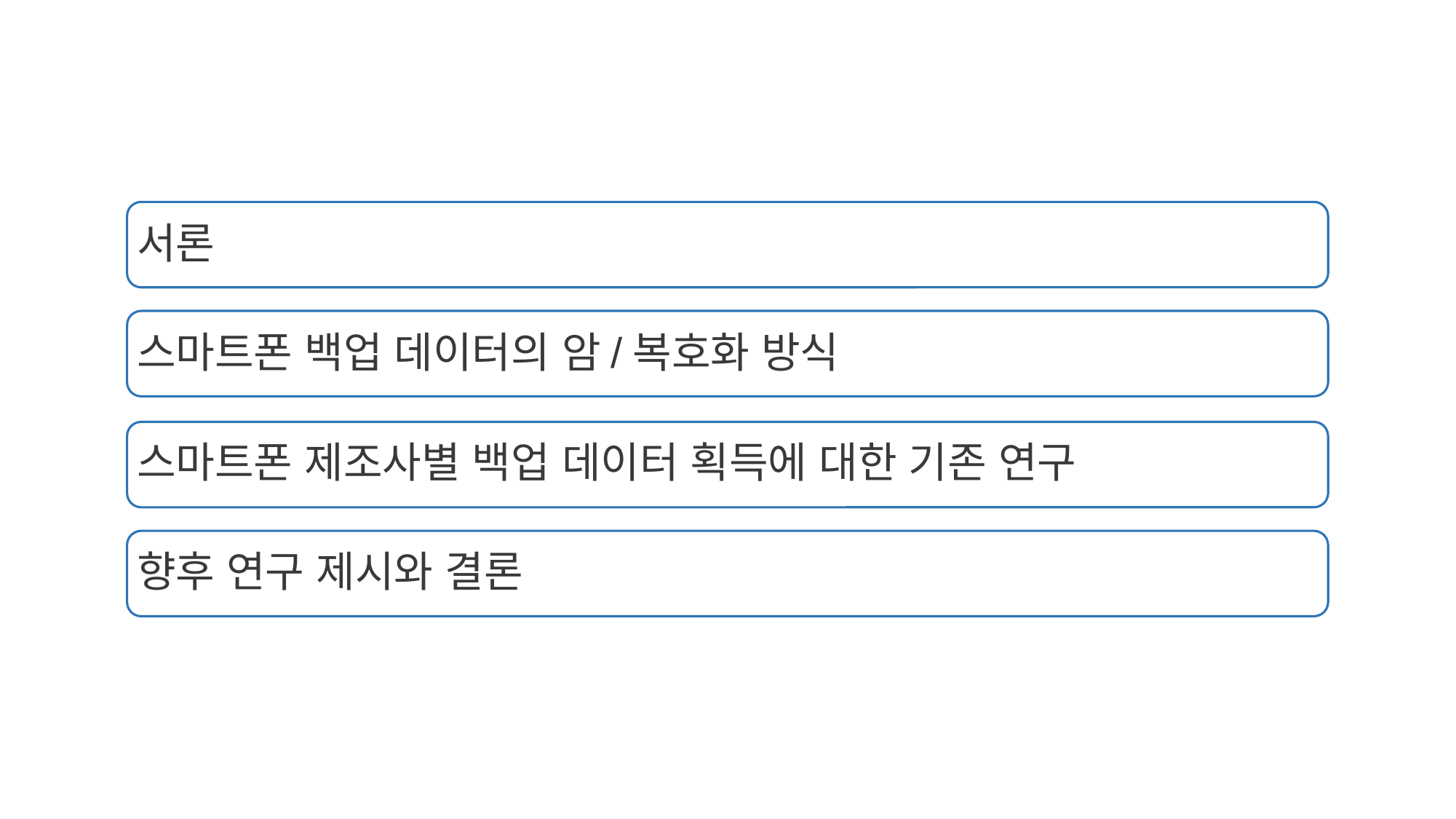

서론
스마트폰 백업 데이터의 암/복호화 방식
스마트폰 제조사별 백업 데이터 획득에 대한 기존 연구
향후 연구 제시와 결론